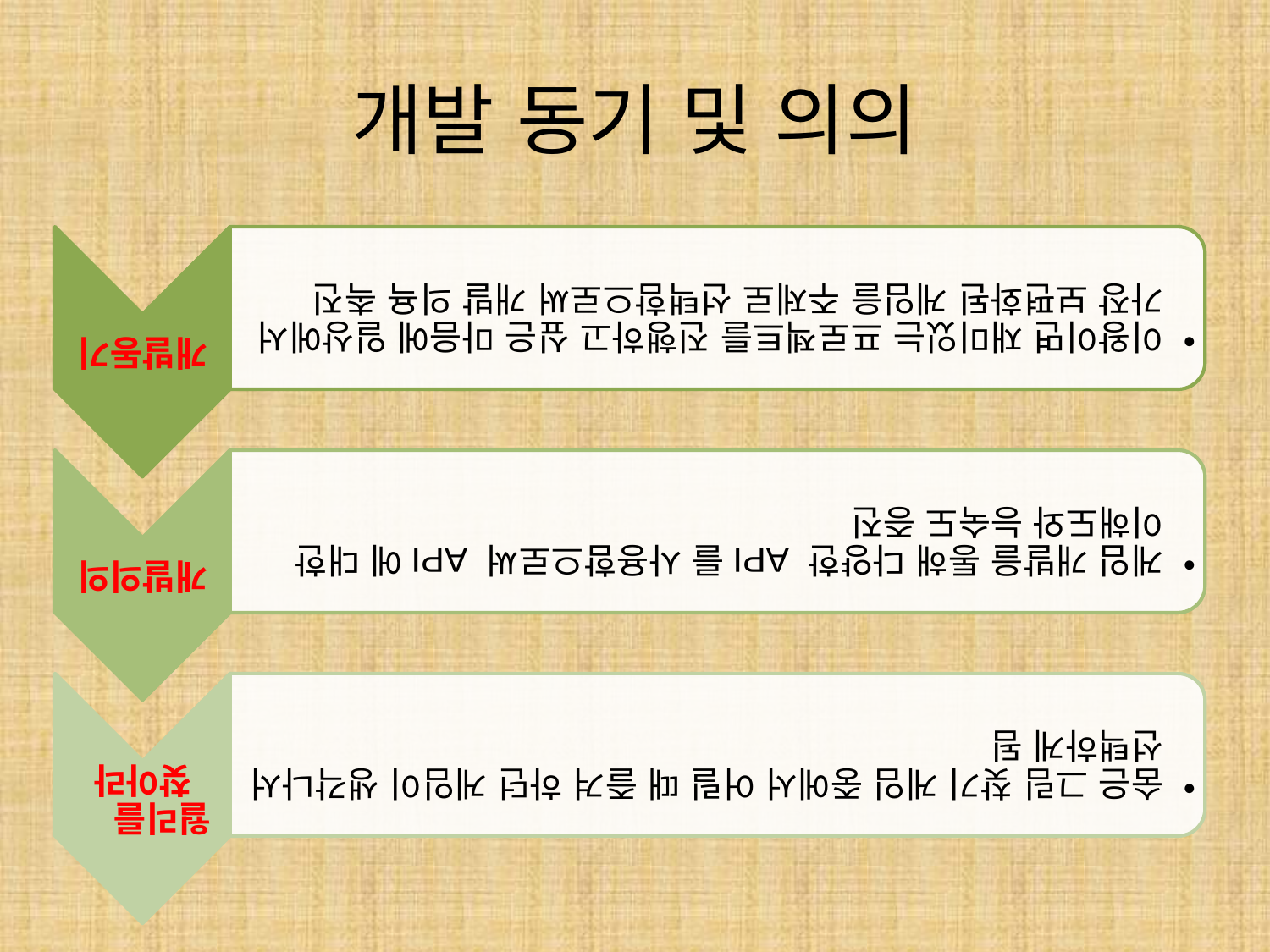

# 개발 동기 및 의의
개발동기
이왕이면 재미있는 프로젝트를 진행하고 싶은 마음에 일상에서 가장 보편화된 게임을 주제로 선택함으로써 개발 의욕 촉진
개발의의
게임 개발을 통해 다양한 API를 사용함으로써 API에 대한 이해도와 능숙도 증진
월리를     찾아라
숨은 그림 찾기 게임 중에서 어릴 때 즐겨 하던 게임이 생각나서 선택하게 됨